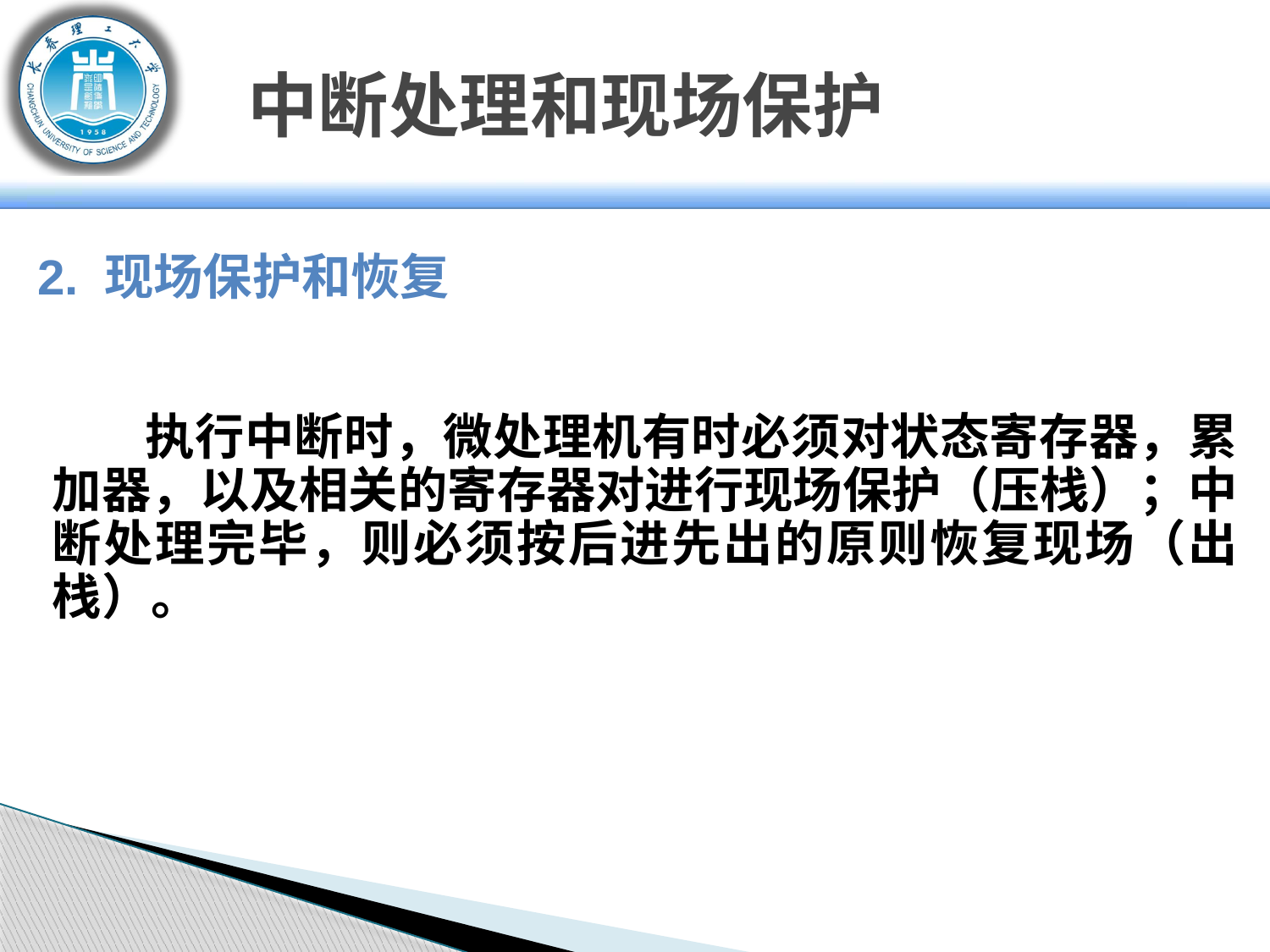

# 中断处理和现场保护
2. 现场保护和恢复

       执行中断时，微处理机有时必须对状态寄存器，累加器，以及相关的寄存器对进行现场保护（压栈）；中断处理完毕，则必须按后进先出的原则恢复现场（出栈）。